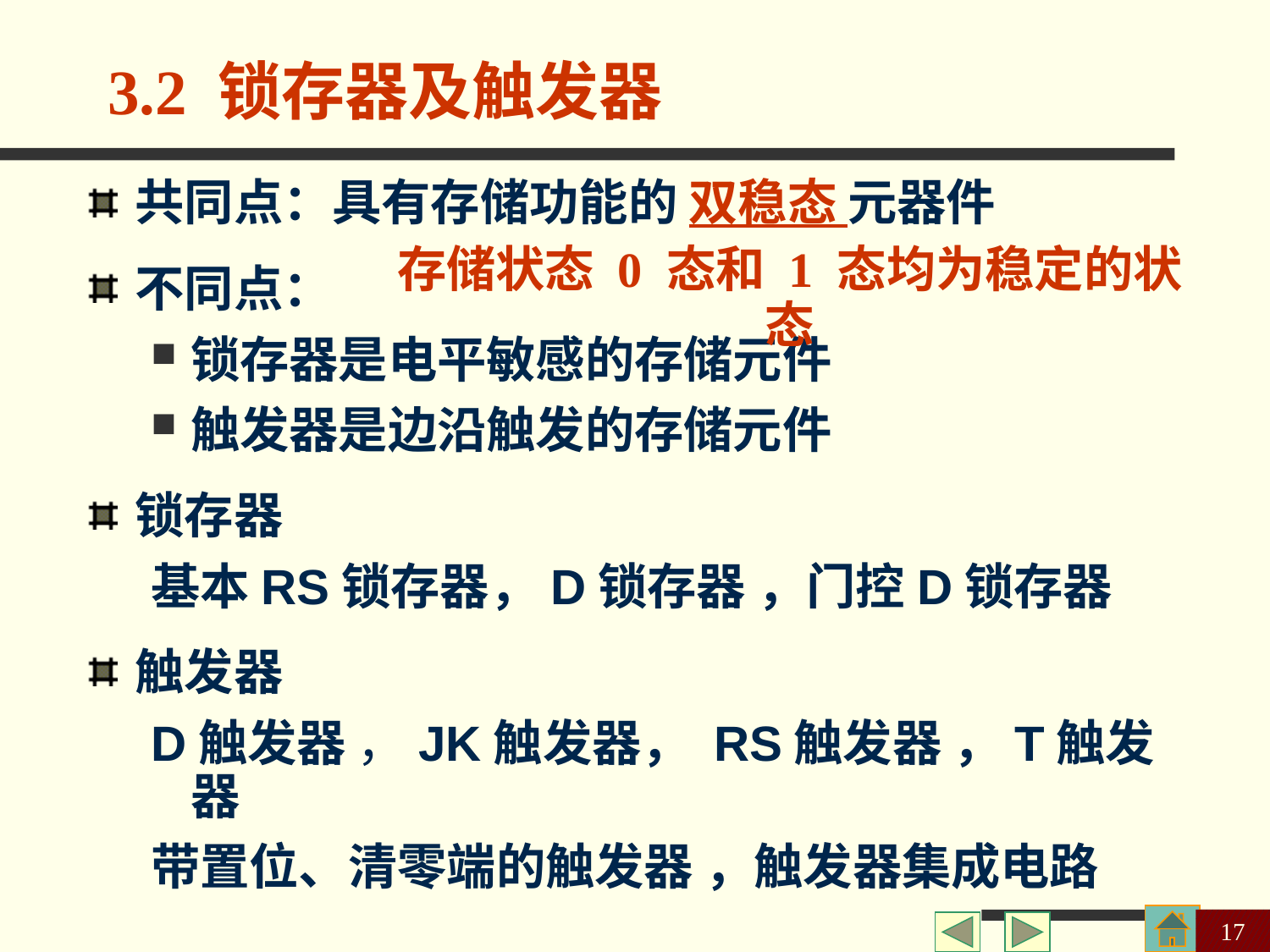

3.2 锁存器及触发器
共同点：具有存储功能的 双稳态 元器件
不同点：
锁存器是电平敏感的存储元件
触发器是边沿触发的存储元件
锁存器
基本RS锁存器，D锁存器 ，门控D锁存器
触发器
D触发器 ，JK触发器， RS触发器 ，T触发器
带置位、清零端的触发器 ，触发器集成电路
存储状态 0 态和 1 态均为稳定的状态
17